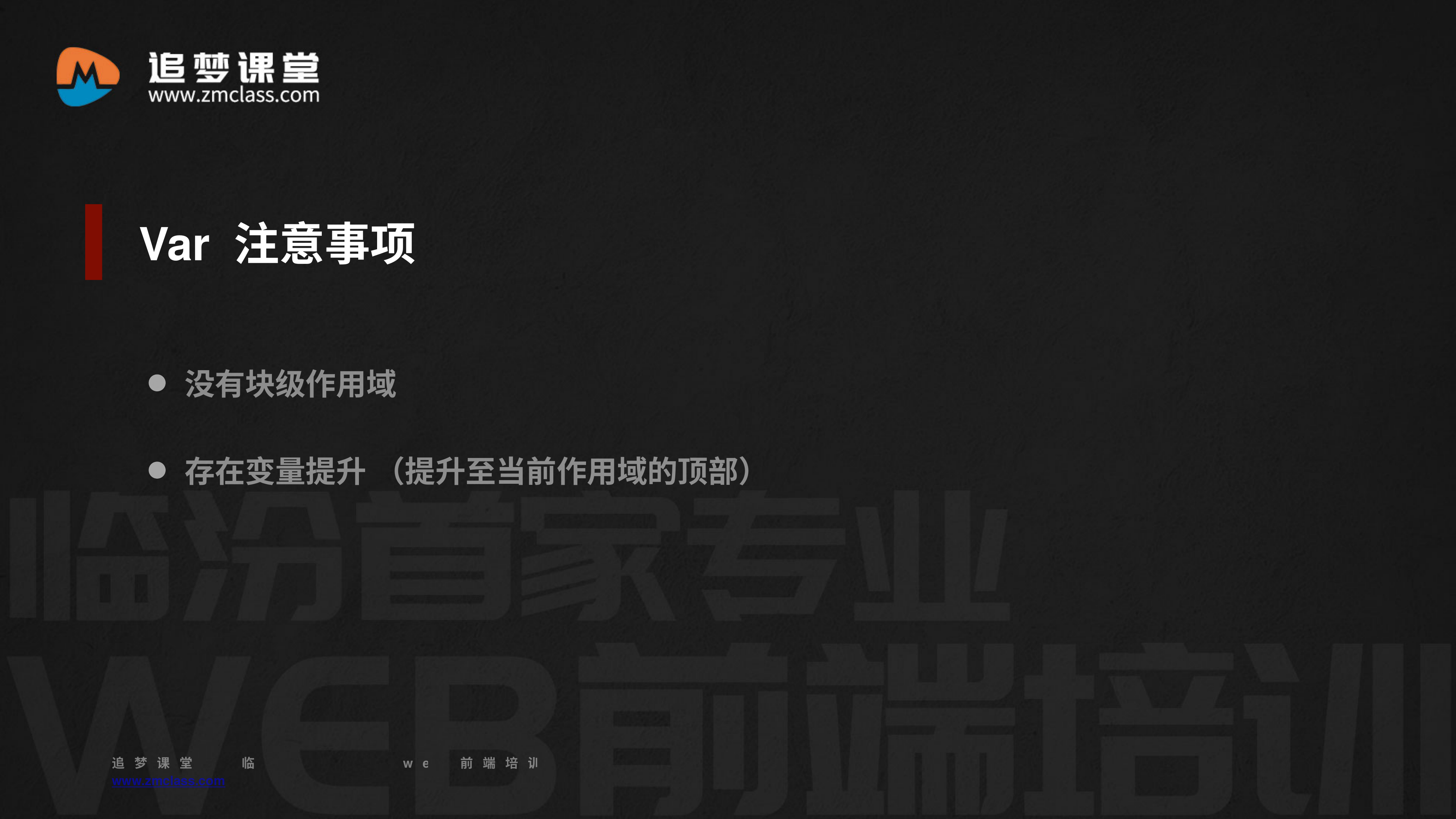

Var 注意事项
没有块级作用域

存在变量提升 （提升至当前作用域的顶部）

追梦课堂   临汾首家专业的web前端培训机构                                                          www.zmclass.com
5